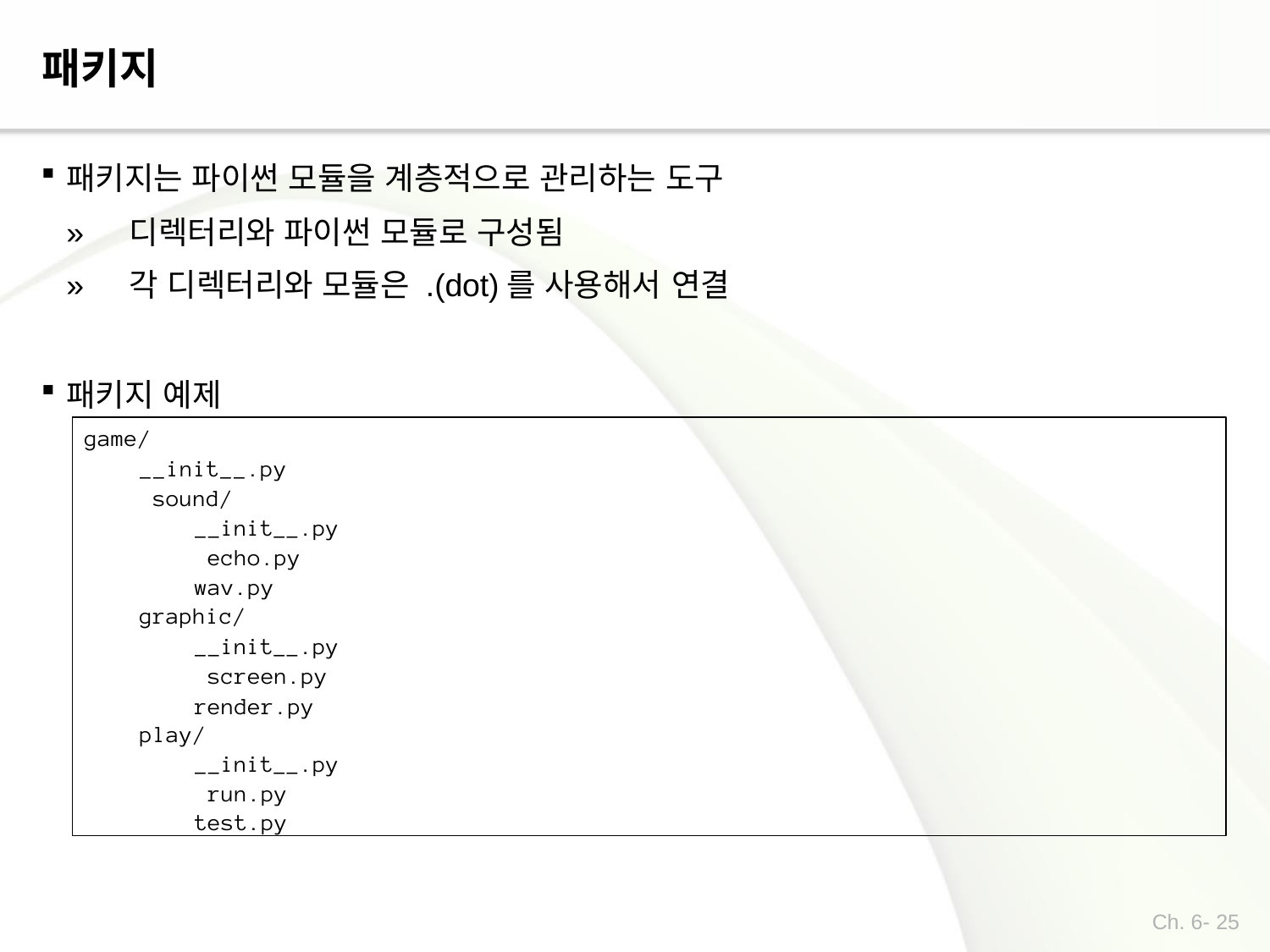

패키지

패키지는 파이썬 모듈을 계층적으로 관리하는 도구
»	디렉터리와 파이썬 모듈로 구성됨
»	각 디렉터리와 모듈은 .(dot)를 사용해서 연결

패키지 예제
game/
__init__.py  sound/
__init__.py  echo.py  wav.py
graphic/
__init__.py  screen.py  render.py
play/
__init__.py  run.py  test.py
Ch. 6- 25